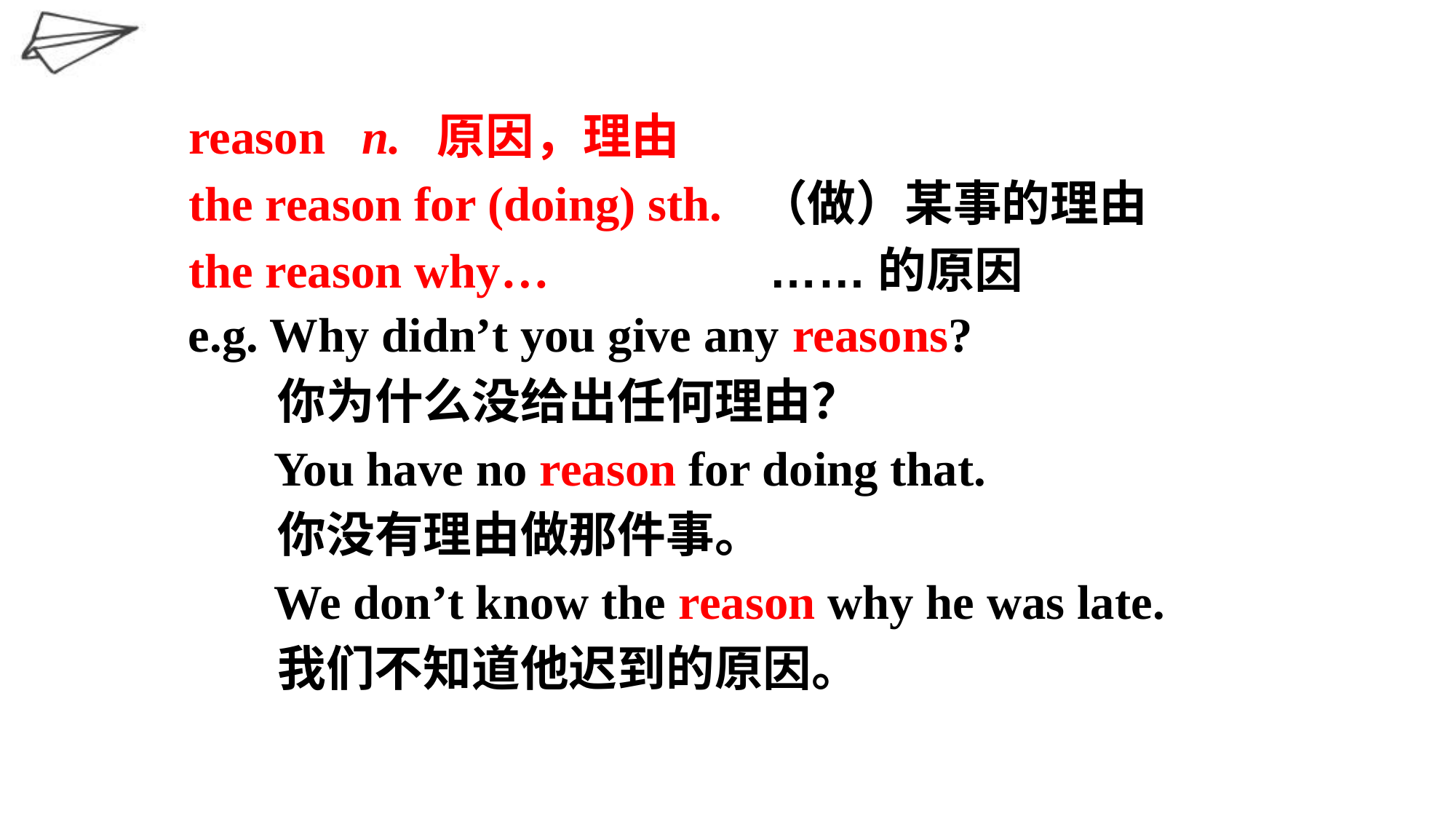

reason   n.  原因，理由
the reason for (doing) sth.  （做）某事的理由
the reason why…                  ……的原因
e.g. Why didn’t you give any reasons?
       你为什么没给出任何理由？
       You have no reason for doing that.
       你没有理由做那件事。
       We don’t know the reason why he was late.
       我们不知道他迟到的原因。